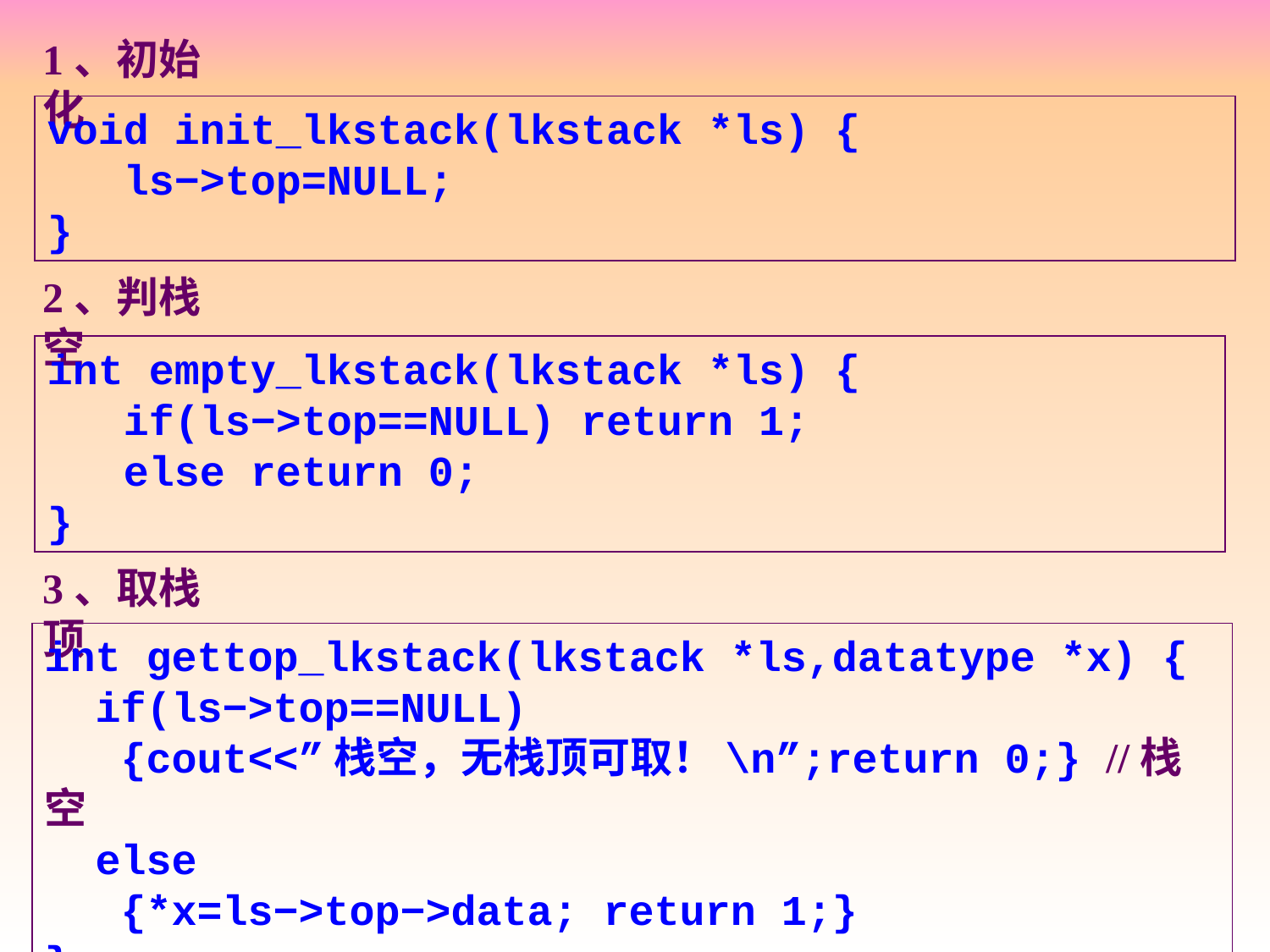

1、初始化
void init_lkstack(lkstack *ls) {
   ls−>top=NULL;
}
2、判栈空
int empty_lkstack(lkstack *ls) {
   if(ls−>top==NULL) return 1;
   else return 0;
}
3、取栈顶
int gettop_lkstack(lkstack *ls,datatype *x) {
  if(ls−>top==NULL)
   {cout<<”栈空，无栈顶可取！\n”;return 0;} //栈空
  else
   {*x=ls−>top−>data; return 1;}
}